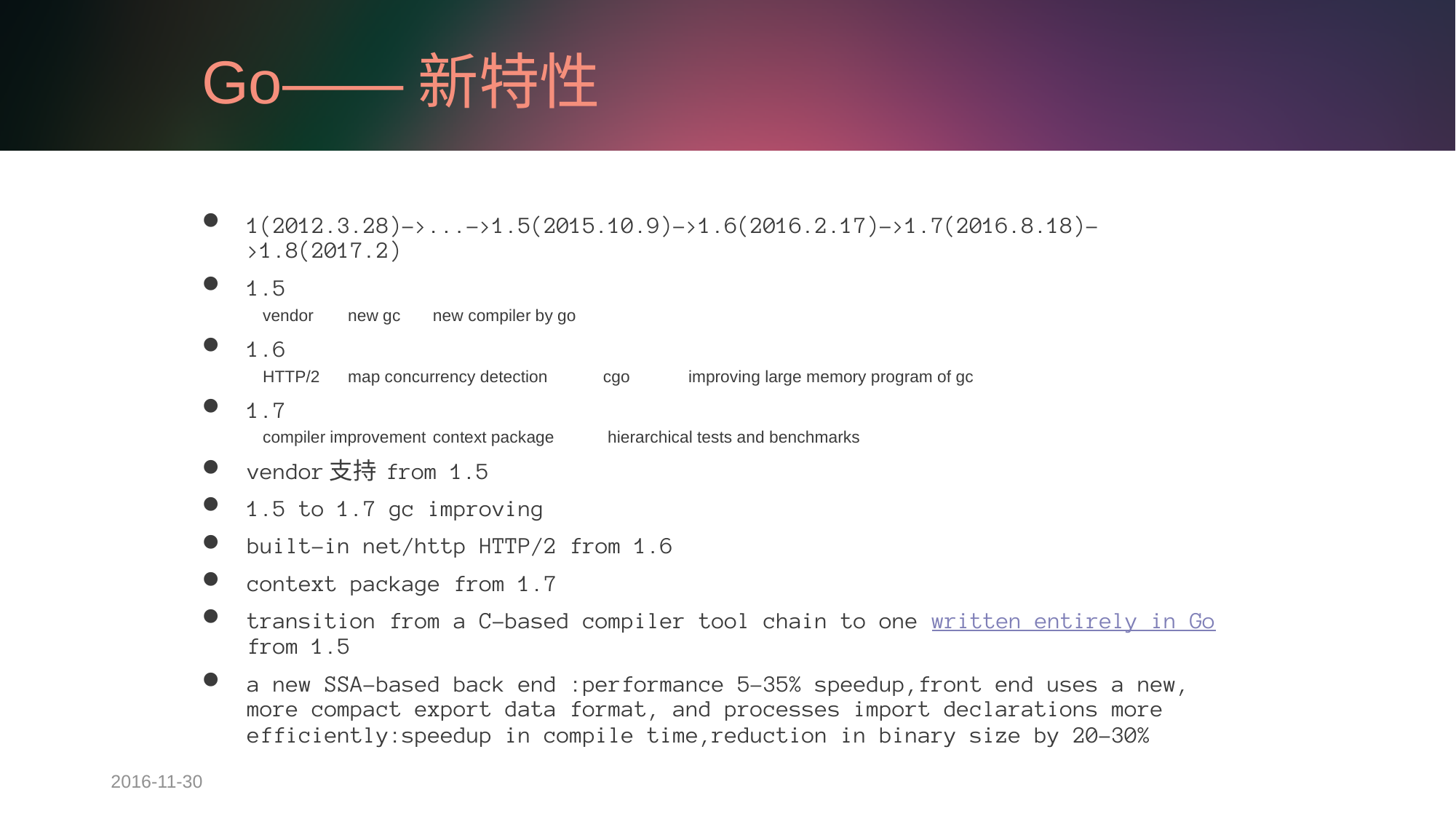

# Go——新特性
1(2012.3.28)->...->1.5(2015.10.9)->1.6(2016.2.17)->1.7(2016.8.18)->1.8(2017.2)
1.5
vendor	new gc		new compiler by go
1.6
HTTP/2	map concurrency detection 	cgo 		improving large memory program of gc
1.7
compiler improvement		context package	 hierarchical tests and benchmarks
vendor支持 from 1.5
1.5 to 1.7 gc improving
built-in net/http HTTP/2 from 1.6
context package from 1.7
transition from a C-based compiler tool chain to one written entirely in Go from 1.5
a new SSA-based back end :performance 5–35% speedup,front end uses a new, more compact export data format, and processes import declarations more efficiently:speedup in compile time,reduction in binary size by 20-30%

2016-11-30
36